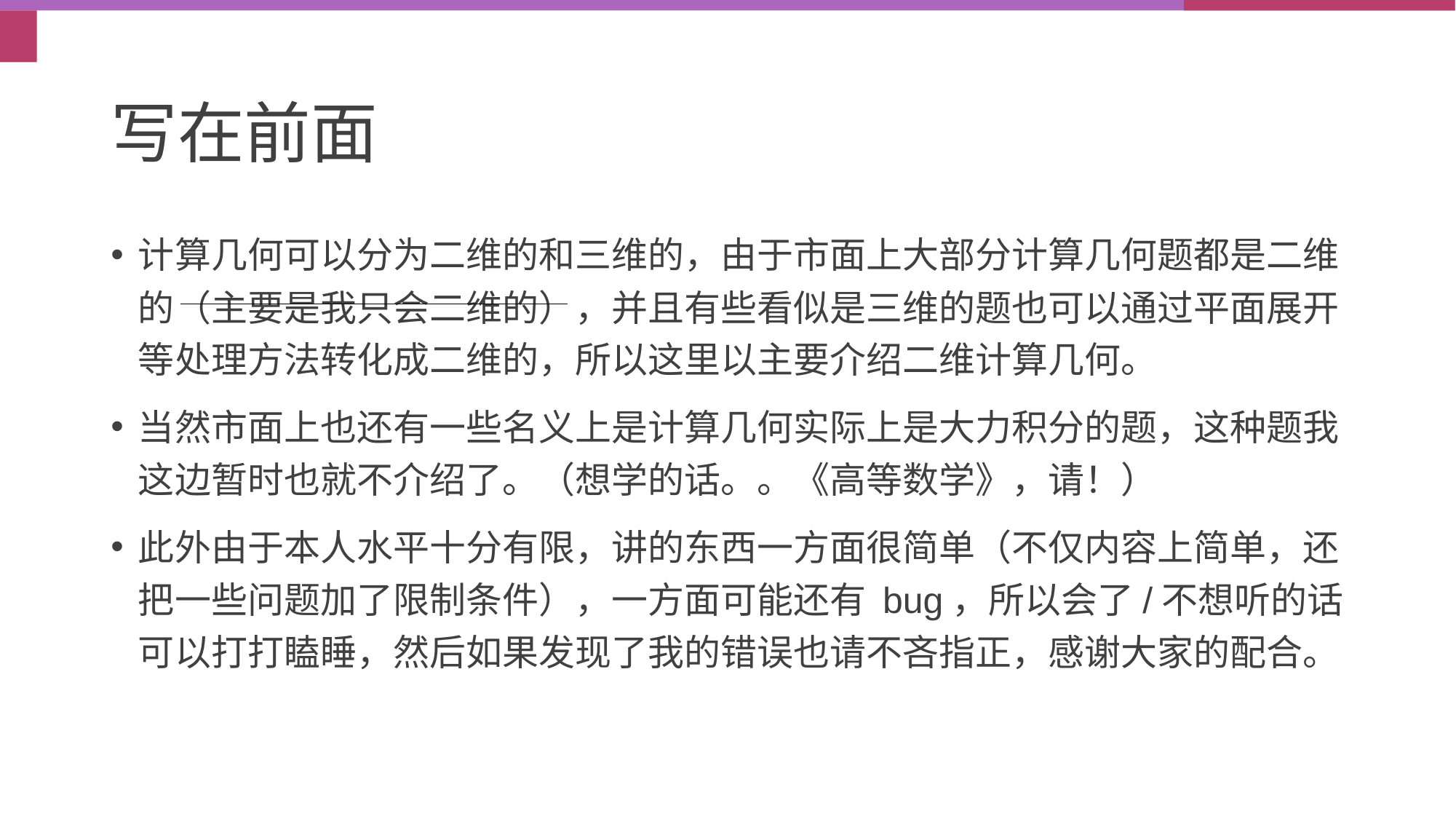

# 写在前面
计算几何可以分为二维的和三维的，由于市面上大部分计算几何题都是二维的（主要是我只会二维的），并且有些看似是三维的题也可以通过平面展开等处理方法转化成二维的，所以这里以主要介绍二维计算几何。
当然市面上也还有一些名义上是计算几何实际上是大力积分的题，这种题我这边暂时也就不介绍了。（想学的话。。《高等数学》，请！）
此外由于本人水平十分有限，讲的东西一方面很简单（不仅内容上简单，还把一些问题加了限制条件），一方面可能还有 bug，所以会了/不想听的话可以打打瞌睡，然后如果发现了我的错误也请不吝指正，感谢大家的配合。